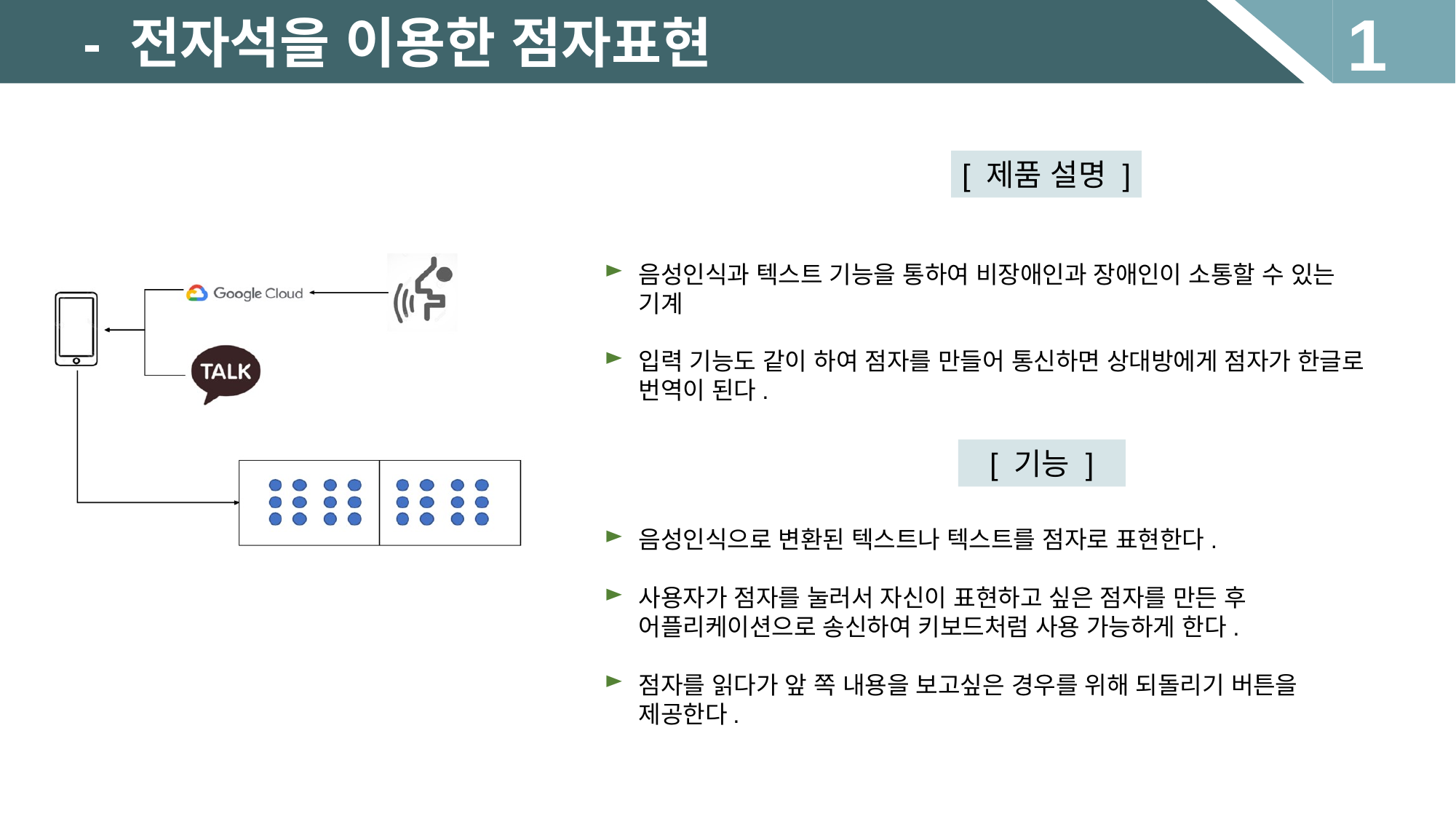

1

- 전자석을 이용한 점자표현
[ 제품 설명 ]

음성인식과 텍스트 기능을 통하여 비장애인과 장애인이 소통할 수 있는 기계

입력 기능도 같이 하여 점자를 만들어 통신하면 상대방에게 점자가 한글로 번역이 된다.

[ 기능 ]

음성인식으로 변환된 텍스트나 텍스트를 점자로 표현한다.

사용자가 점자를 눌러서 자신이 표현하고 싶은 점자를 만든 후 어플리케이션으로 송신하여 키보드처럼 사용 가능하게 한다.

점자를 읽다가 앞 쪽 내용을 보고싶은 경우를 위해 되돌리기 버튼을 제공한다.